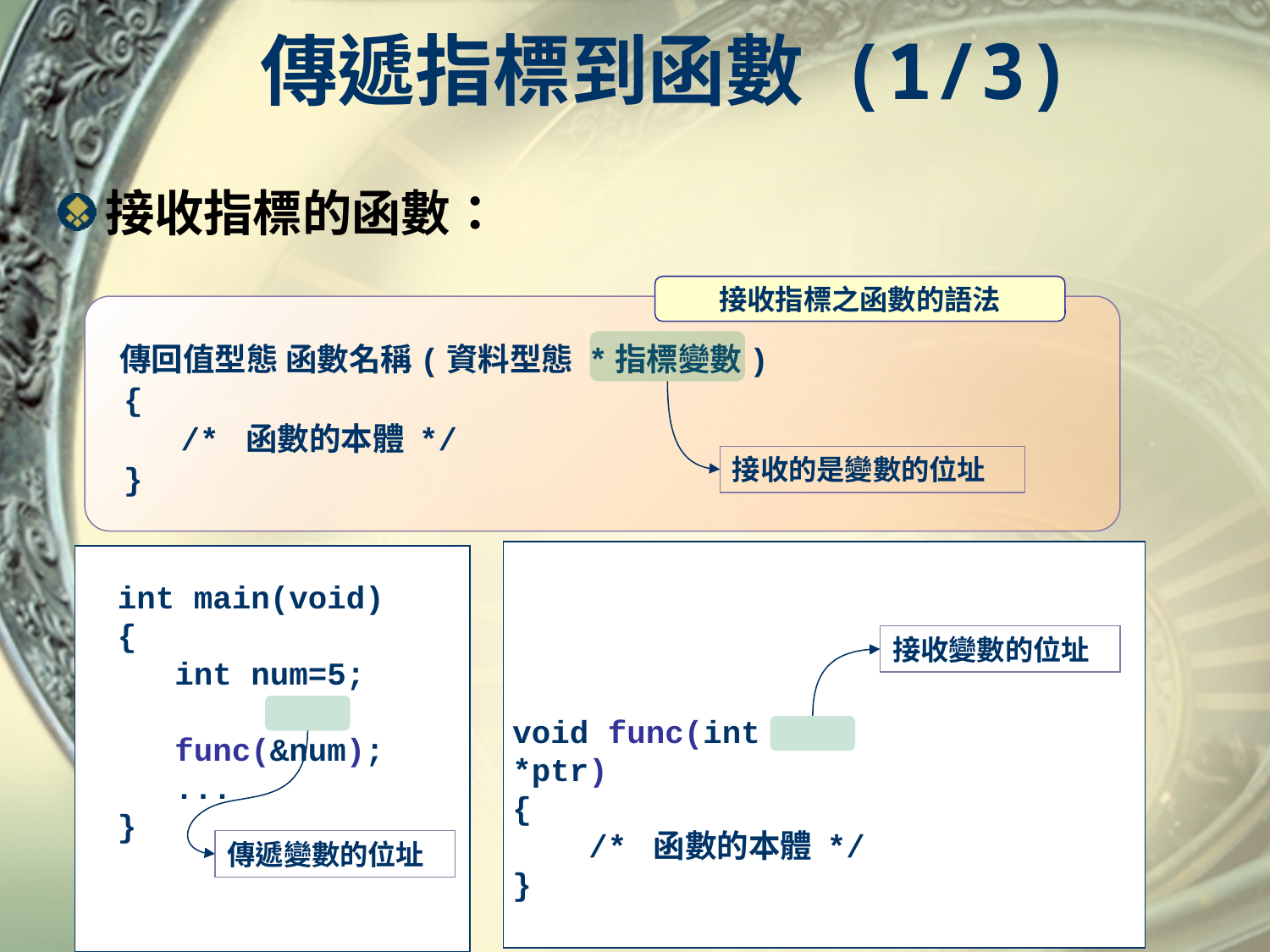

# 傳遞指標到函數 (1/3)
接收指標的函數：
接收指標之函數的語法
 傳回值型態 函數名稱(資料型態 *指標變數)
 {
    /* 函數的本體 */
 }

接收的是變數的位址

int main(void)
{
   int num=5;
   func(&num);
   ...
}
接收變數的位址

void func(int *ptr)
{
    /* 函數的本體 */
}

傳遞變數的位址